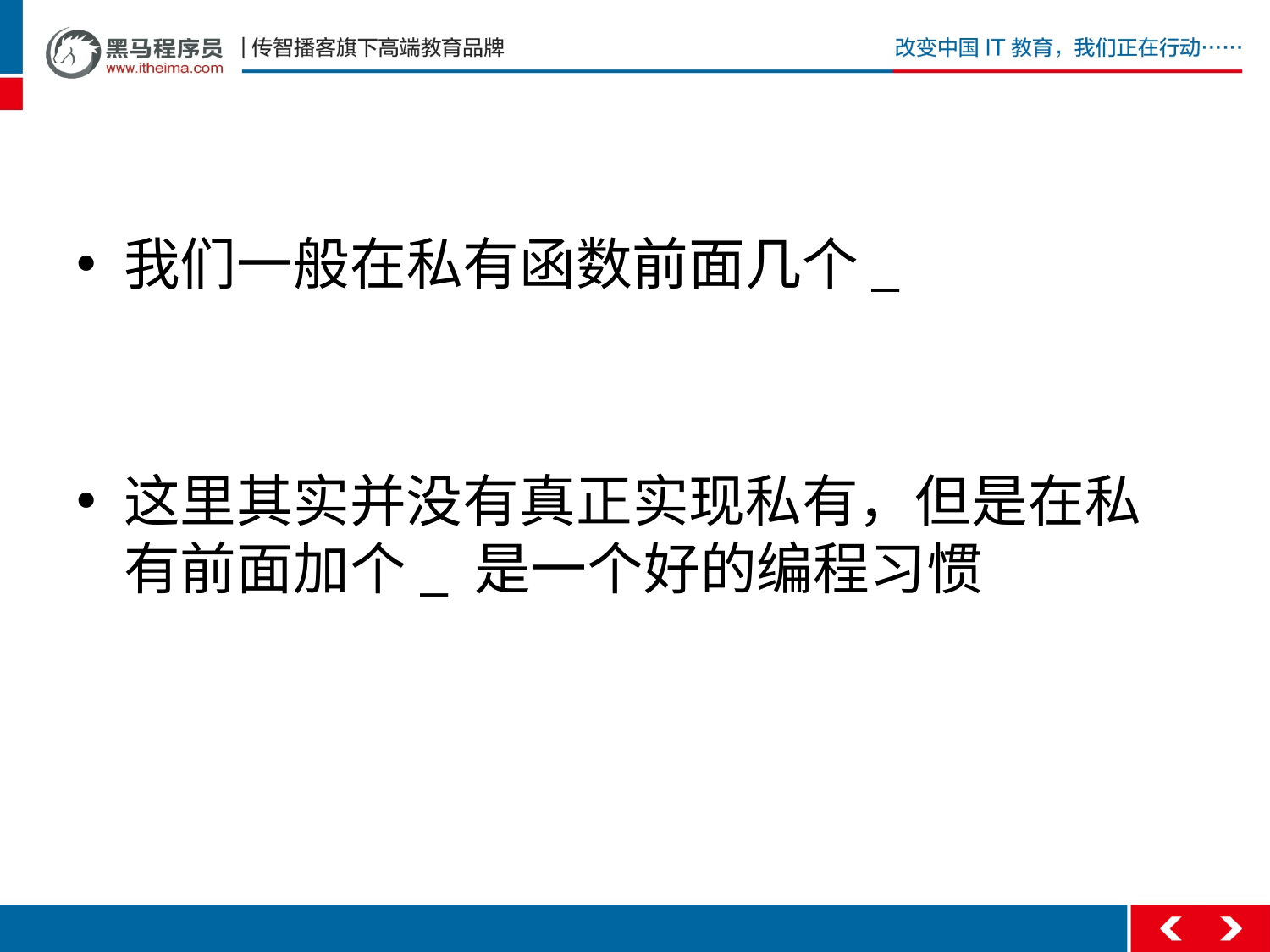

#
我们一般在私有函数前面几个_

这里其实并没有真正实现私有，但是在私有前面加个_ 是一个好的编程习惯